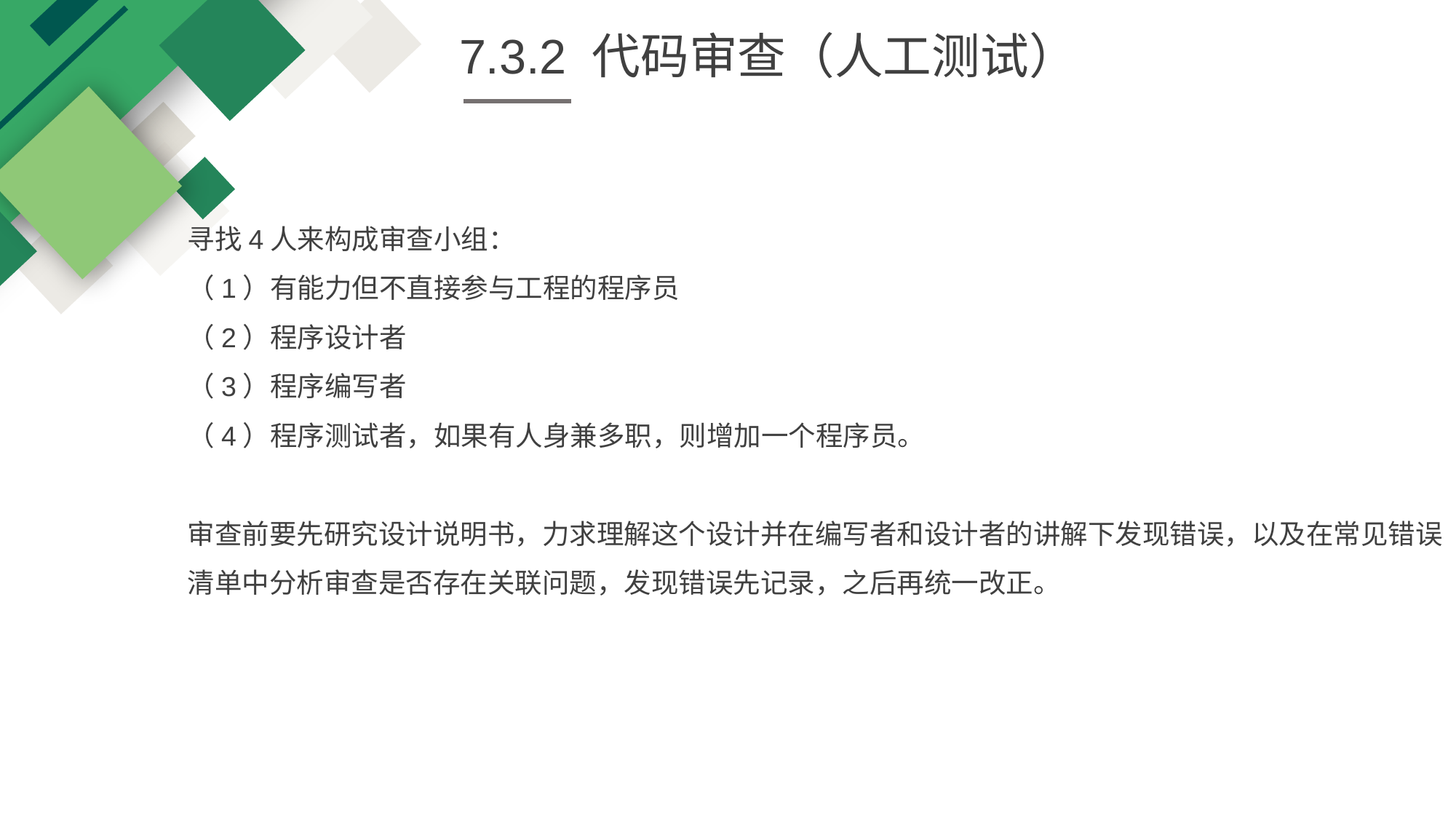

7.3.2 代码审查（人工测试）
寻找4人来构成审查小组：
（1）有能力但不直接参与工程的程序员
（2）程序设计者
（3）程序编写者
（4）程序测试者，如果有人身兼多职，则增加一个程序员。

审查前要先研究设计说明书，力求理解这个设计并在编写者和设计者的讲解下发现错误，以及在常见错误清单中分析审查是否存在关联问题，发现错误先记录，之后再统一改正。